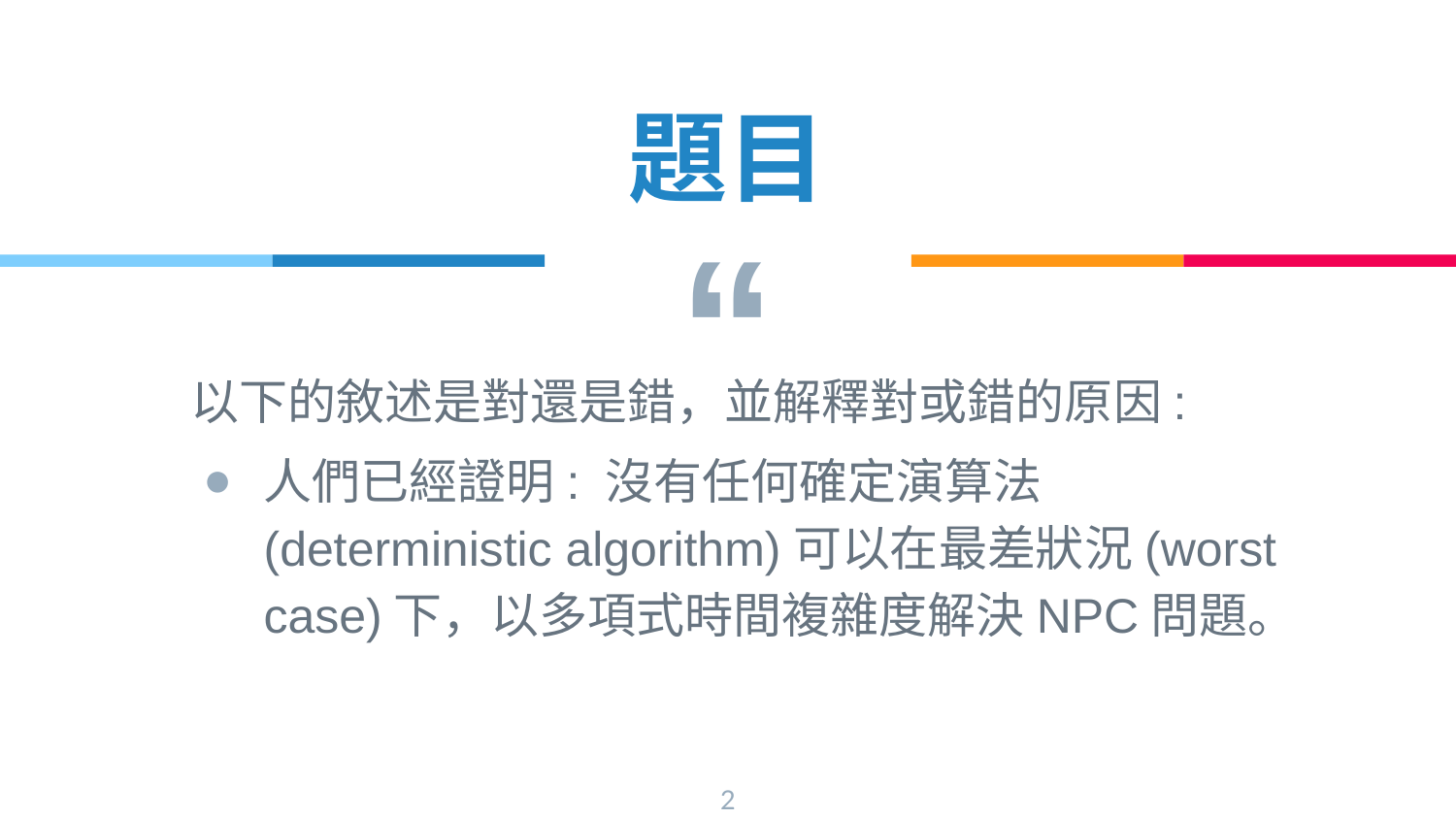

題目
以下的敘述是對還是錯，並解釋對或錯的原因:
人們已經證明: 沒有任何確定演算法(deterministic algorithm)可以在最差狀況(worst case)下，以多項式時間複雜度解決NPC問題。
2